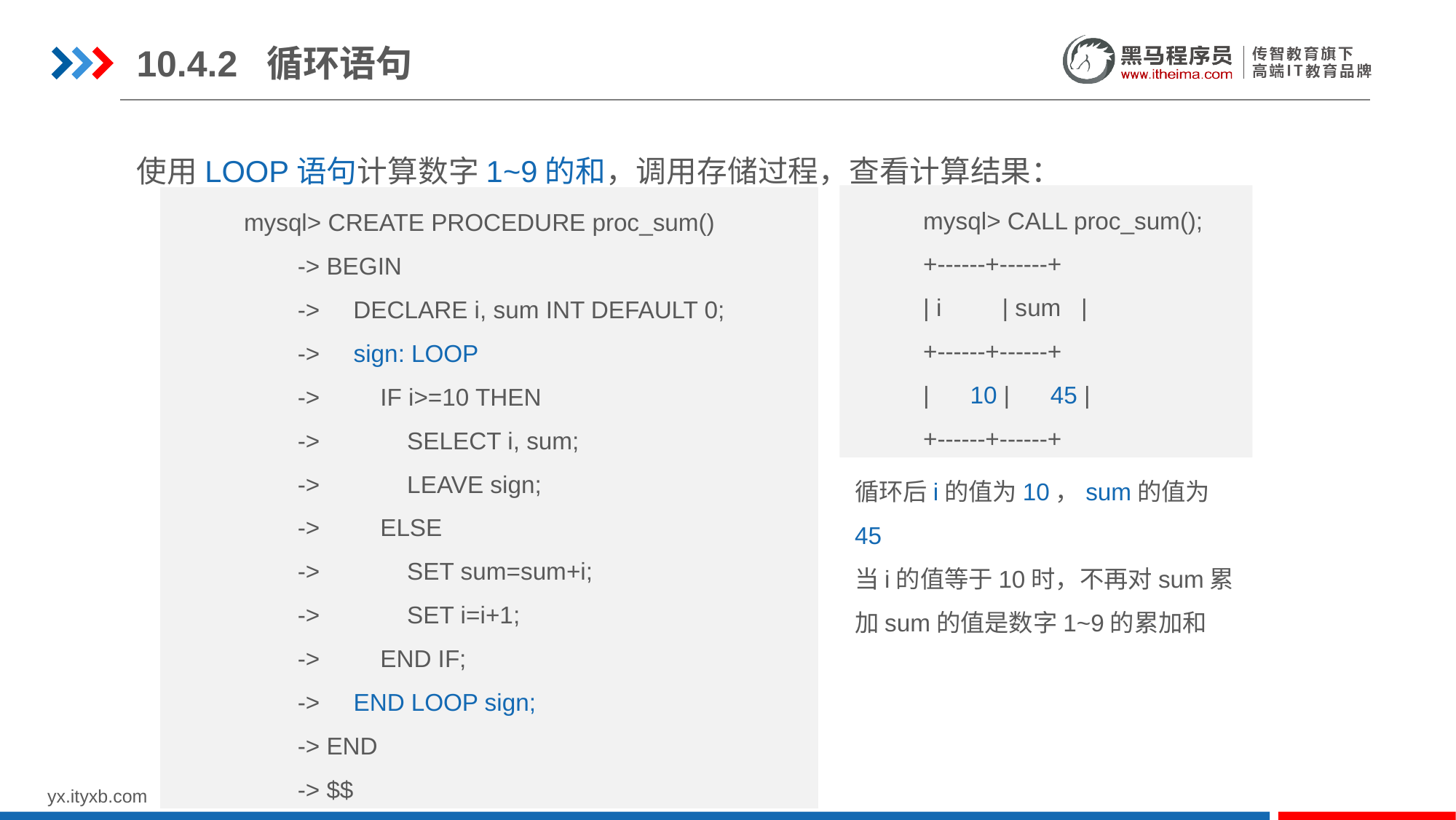

10.4.2  循环语句
使用LOOP语句计算数字1~9的和，调用存储过程，查看计算结果：
mysql> CREATE PROCEDURE proc_sum()
        -> BEGIN
        ->     DECLARE i, sum INT DEFAULT 0;
        ->     sign: LOOP
        ->         IF i>=10 THEN
        ->             SELECT i, sum;
        ->             LEAVE sign;
        ->         ELSE
        ->             SET sum=sum+i;
        ->             SET i=i+1;
        ->         END IF;
        ->     END LOOP sign;
        -> END
        -> $$
mysql> CALL proc_sum();
+------+------+
| i         | sum   |
+------+------+
|      10 |      45 |
+------+------+
循环后i的值为10，sum的值为45
当i的值等于10时，不再对sum累加sum的值是数字1~9的累加和